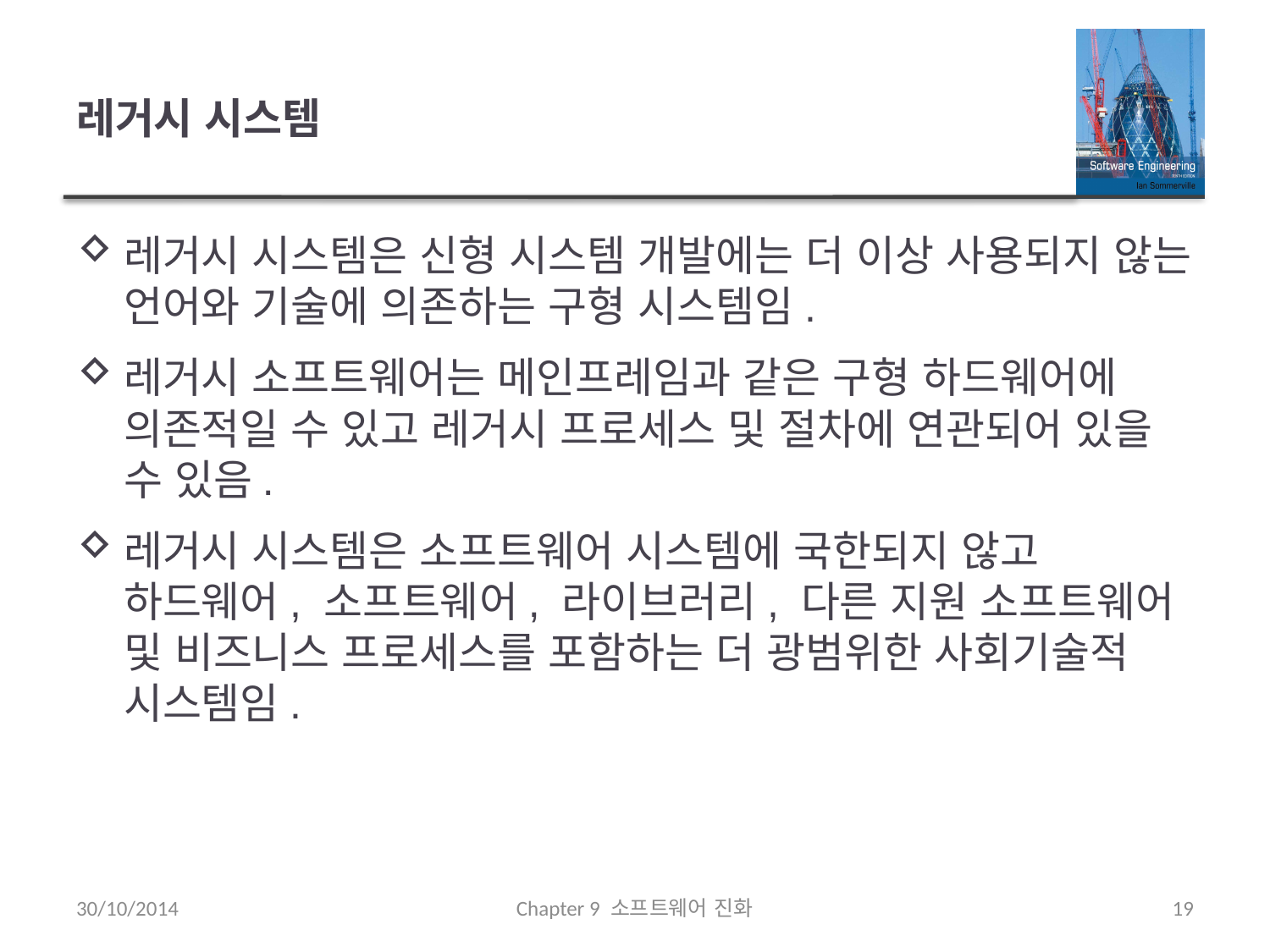

# 레거시 시스템
레거시 시스템은 신형 시스템 개발에는 더 이상 사용되지 않는 언어와 기술에 의존하는 구형 시스템임.
레거시 소프트웨어는 메인프레임과 같은 구형 하드웨어에 의존적일 수 있고 레거시 프로세스 및 절차에 연관되어 있을 수 있음.
레거시 시스템은 소프트웨어 시스템에 국한되지 않고 하드웨어, 소프트웨어, 라이브러리, 다른 지원 소프트웨어 및 비즈니스 프로세스를 포함하는 더 광범위한 사회기술적 시스템임.
30/10/2014
Chapter 9 소프트웨어 진화
19